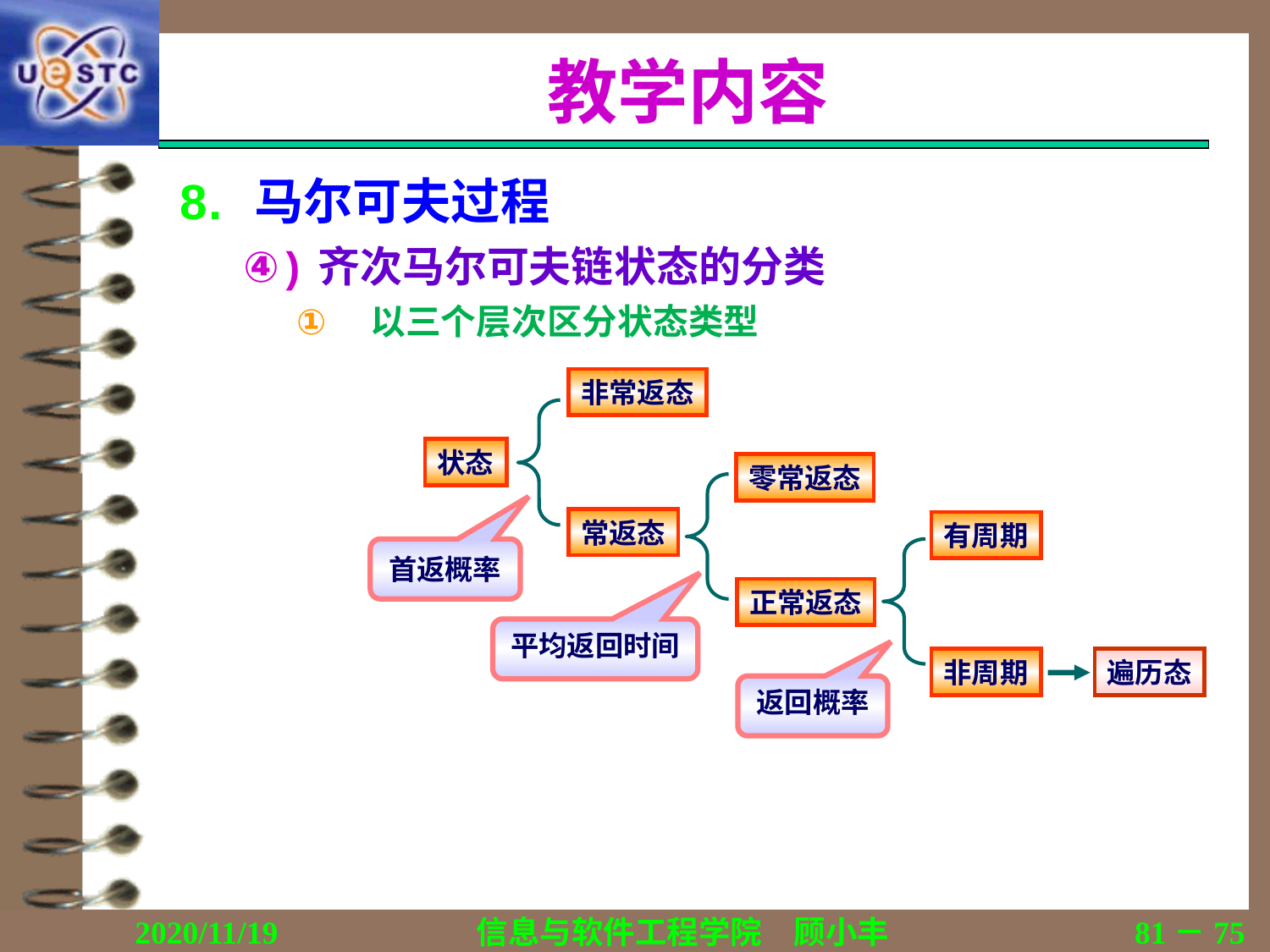

# 教学内容
马尔可夫过程
齐次马尔可夫链状态的分类
以三个层次区分状态类型

状态空间的分解
非常返态

状态
零常返态

常返态
有周期

首返概率
正常返态
平均返回时间
非周期
遍历态

返回概率
2020/11/19
信息与软件工程学院　顾小丰
81－75